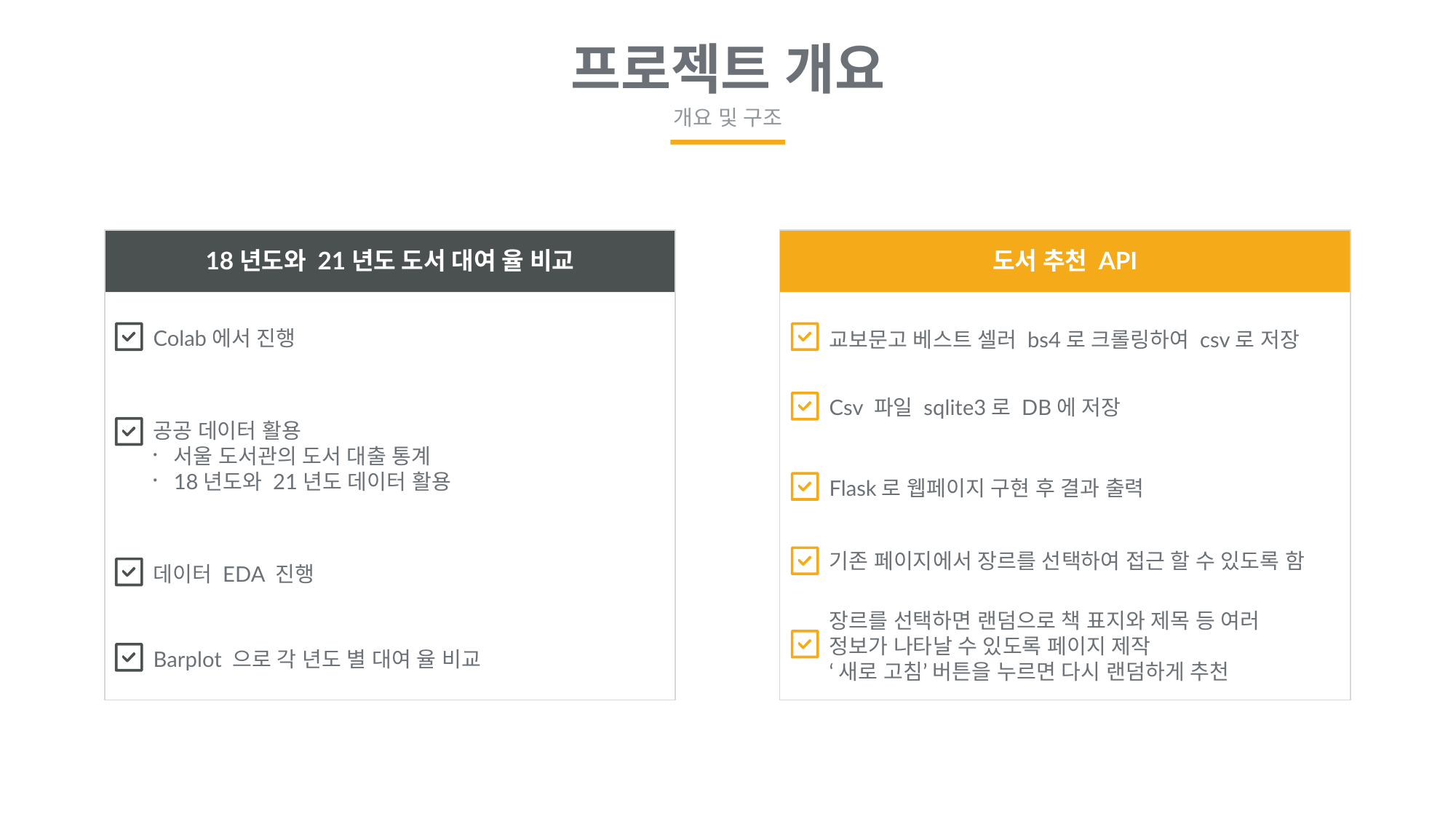

프로젝트 개요
개요 및 구조

18년도와 21년도 도서 대여 율 비교
도서 추천 API
교보문고 베스트 셀러 bs4로 크롤링하여 csv로 저장

Colab에서 진행
Csv 파일 sqlite3로 DB에 저장

공공 데이터 활용
서울 도서관의 도서 대출 통계
18년도와 21년도 데이터 활용

Flask로 웹페이지 구현 후 결과 출력
기존 페이지에서 장르를 선택하여 접근 할 수 있도록 함

데이터 EDA 진행

장르를 선택하면 랜덤으로 책 표지와 제목 등 여러 정보가 나타날 수 있도록 페이지 제작
‘새로 고침’ 버튼을 누르면 다시 랜덤하게 추천

Barplot 으로 각 년도 별 대여 율 비교